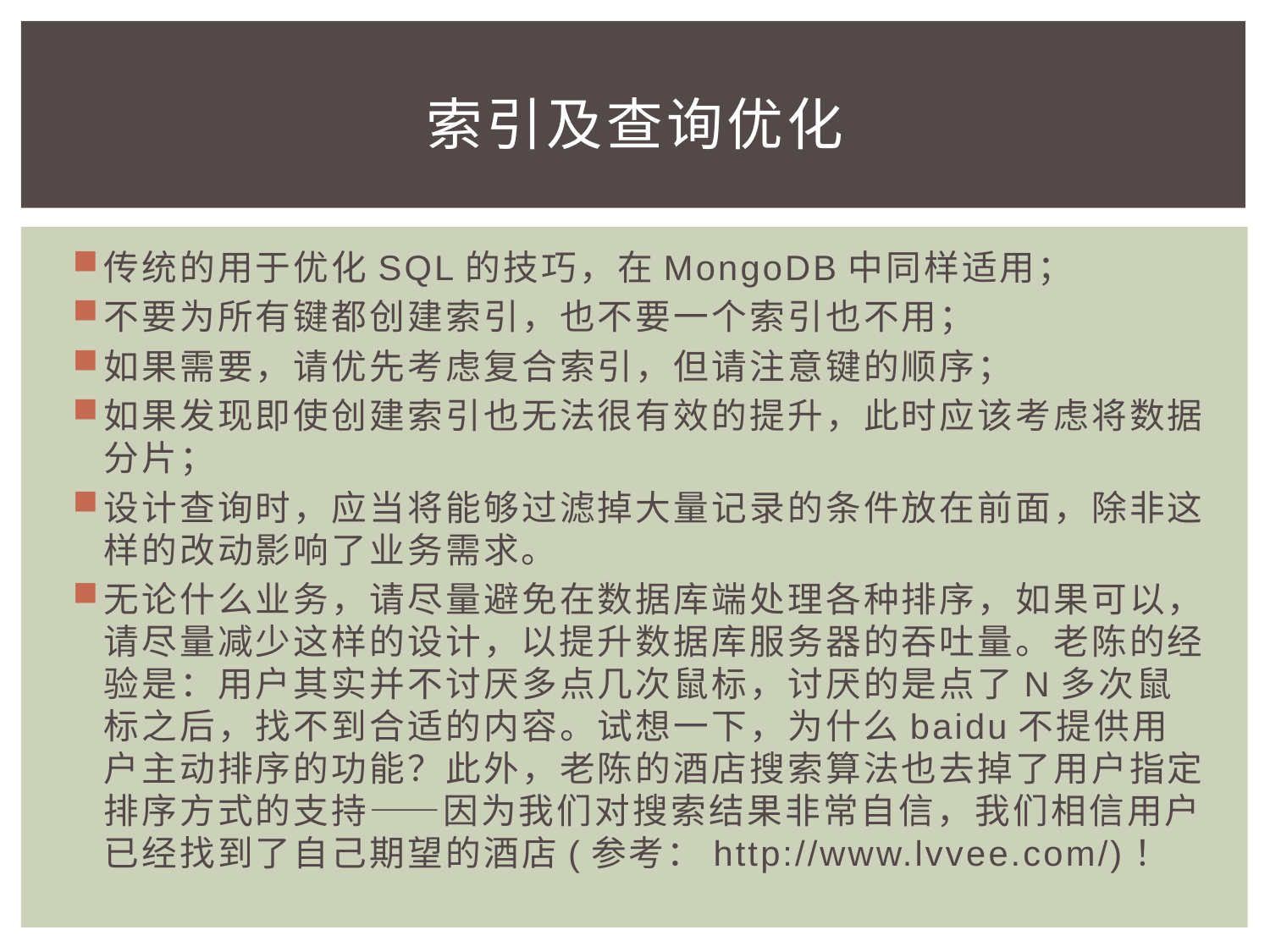

# 索引及查询优化
传统的用于优化SQL的技巧，在MongoDB中同样适用；
不要为所有键都创建索引，也不要一个索引也不用；
如果需要，请优先考虑复合索引，但请注意键的顺序；
如果发现即使创建索引也无法很有效的提升，此时应该考虑将数据分片；
设计查询时，应当将能够过滤掉大量记录的条件放在前面，除非这样的改动影响了业务需求。
无论什么业务，请尽量避免在数据库端处理各种排序，如果可以，请尽量减少这样的设计，以提升数据库服务器的吞吐量。老陈的经验是：用户其实并不讨厌多点几次鼠标，讨厌的是点了N多次鼠标之后，找不到合适的内容。试想一下，为什么baidu不提供用户主动排序的功能？此外，老陈的酒店搜索算法也去掉了用户指定排序方式的支持——因为我们对搜索结果非常自信，我们相信用户已经找到了自己期望的酒店(参考：http://www.lvvee.com/)！